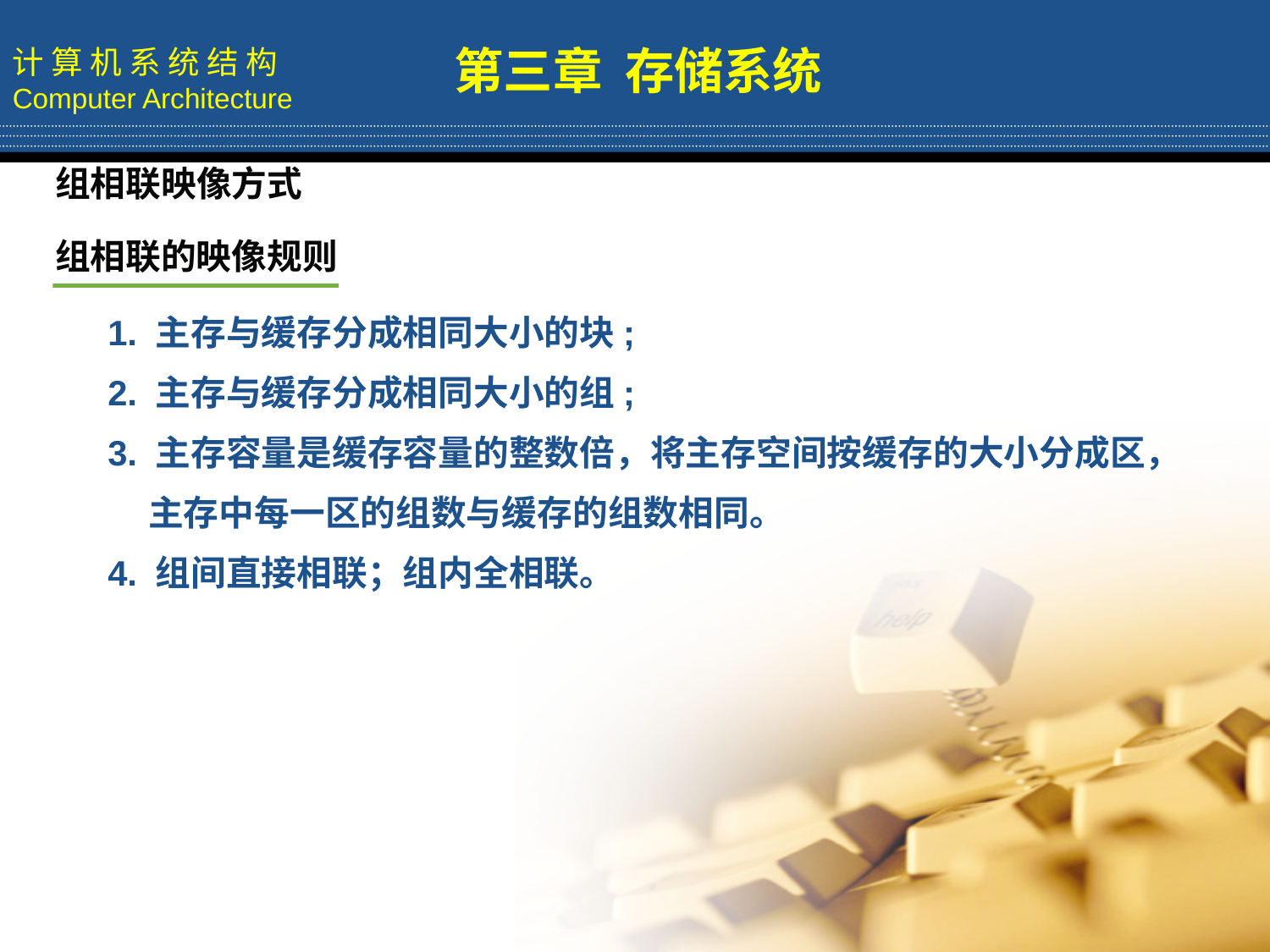

第三章  存储系统
组相联映像方式
组相联的映像规则

1. 主存与缓存分成相同大小的块;
2. 主存与缓存分成相同大小的组;
3. 主存容量是缓存容量的整数倍，将主存空间按缓存的大小分成区，
    主存中每一区的组数与缓存的组数相同。
4. 组间直接相联；组内全相联。